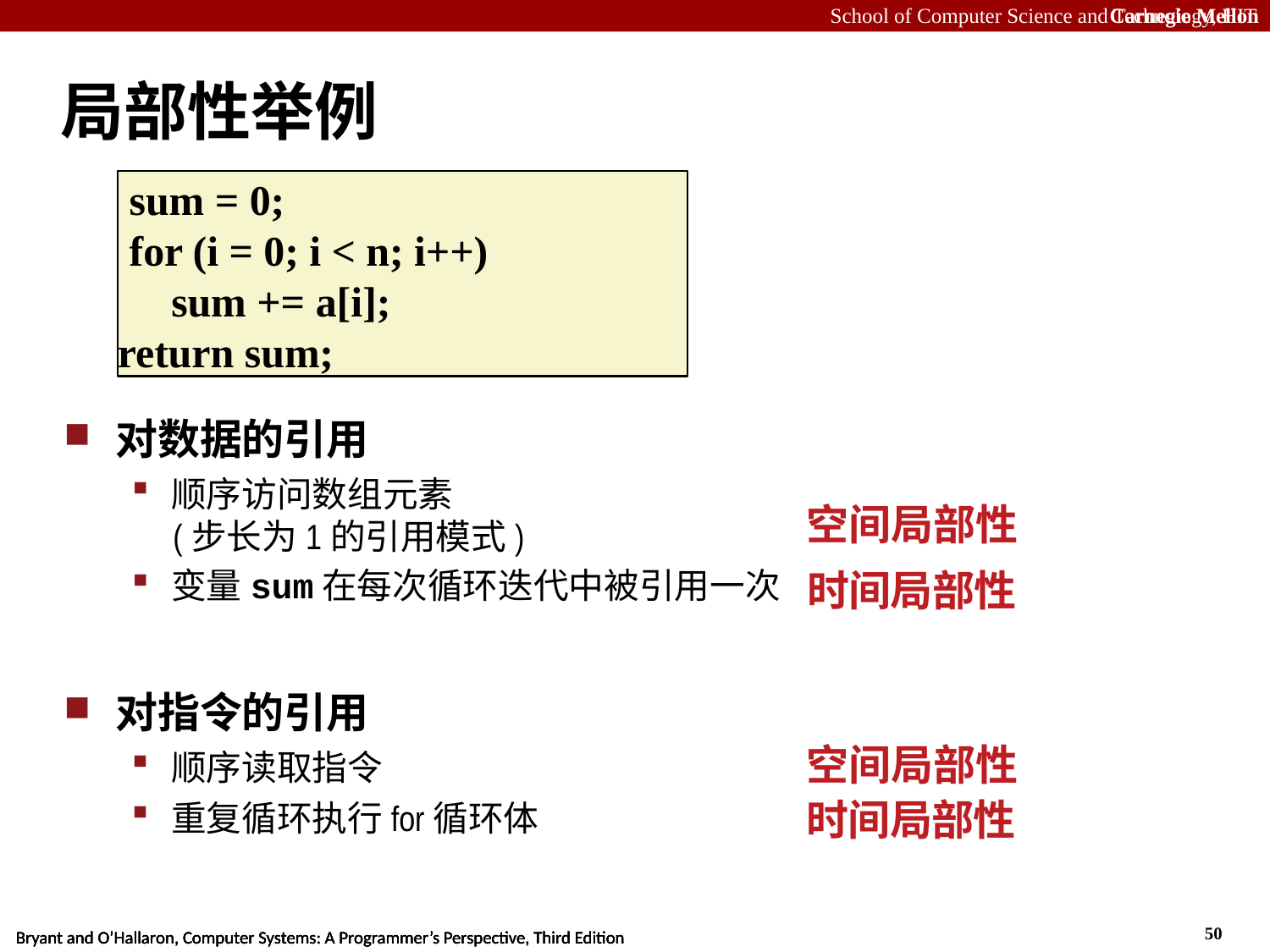

Carnegie Mellon
# 局部性举例
sum = 0;
for (i = 0; i < n; i++)
    sum += a[i];
return sum;
对数据的引用
顺序访问数组元素
	(步长为1的引用模式)
变量sum在每次循环迭代中被引用一次
空间局部性
时间局部性
对指令的引用
空间局部性
时间局部性
顺序读取指令
重复循环执行for循环体